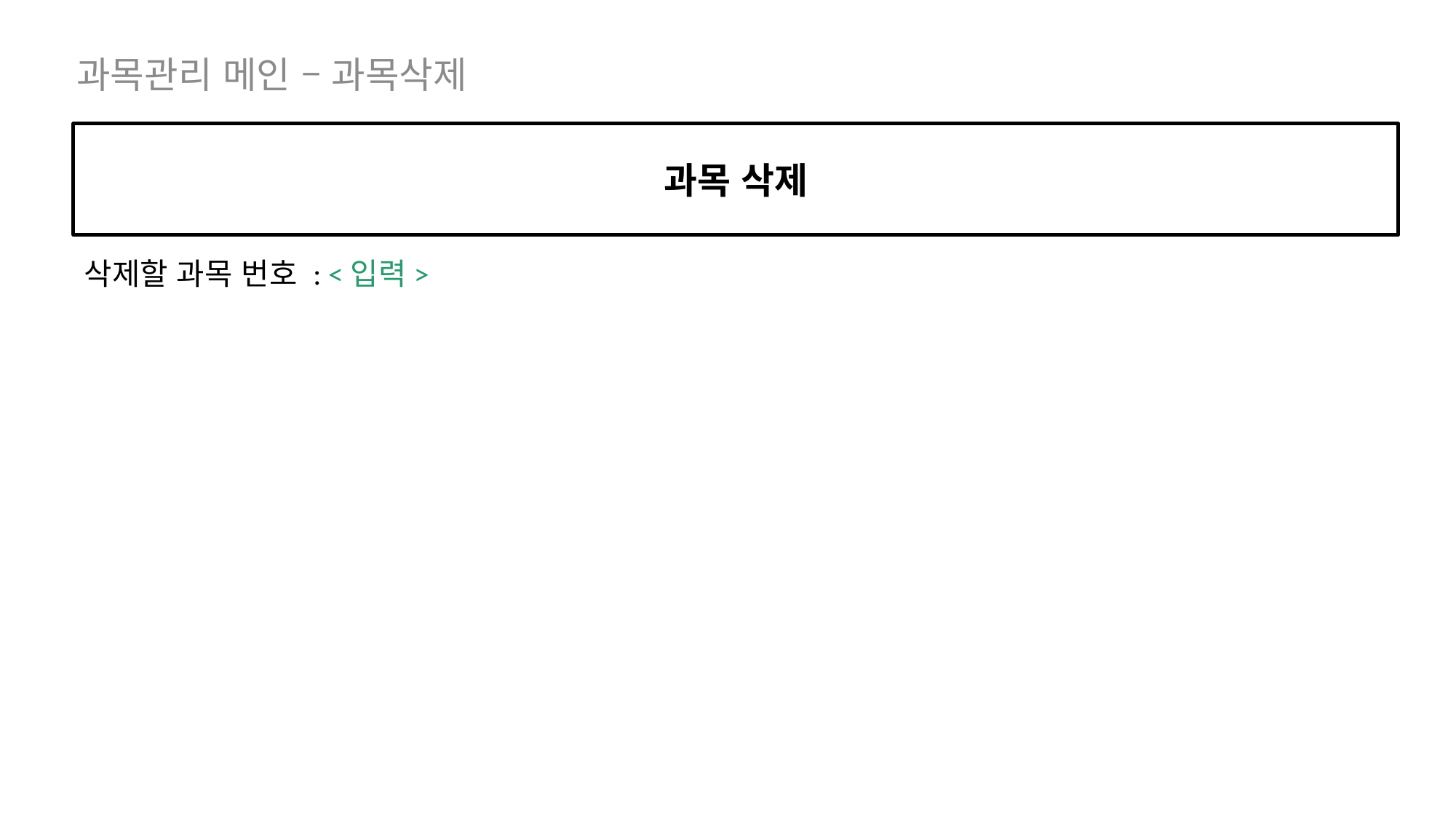

과목관리 메인 – 과목삭제
과목 삭제
삭제할 과목 번호 : <입력>